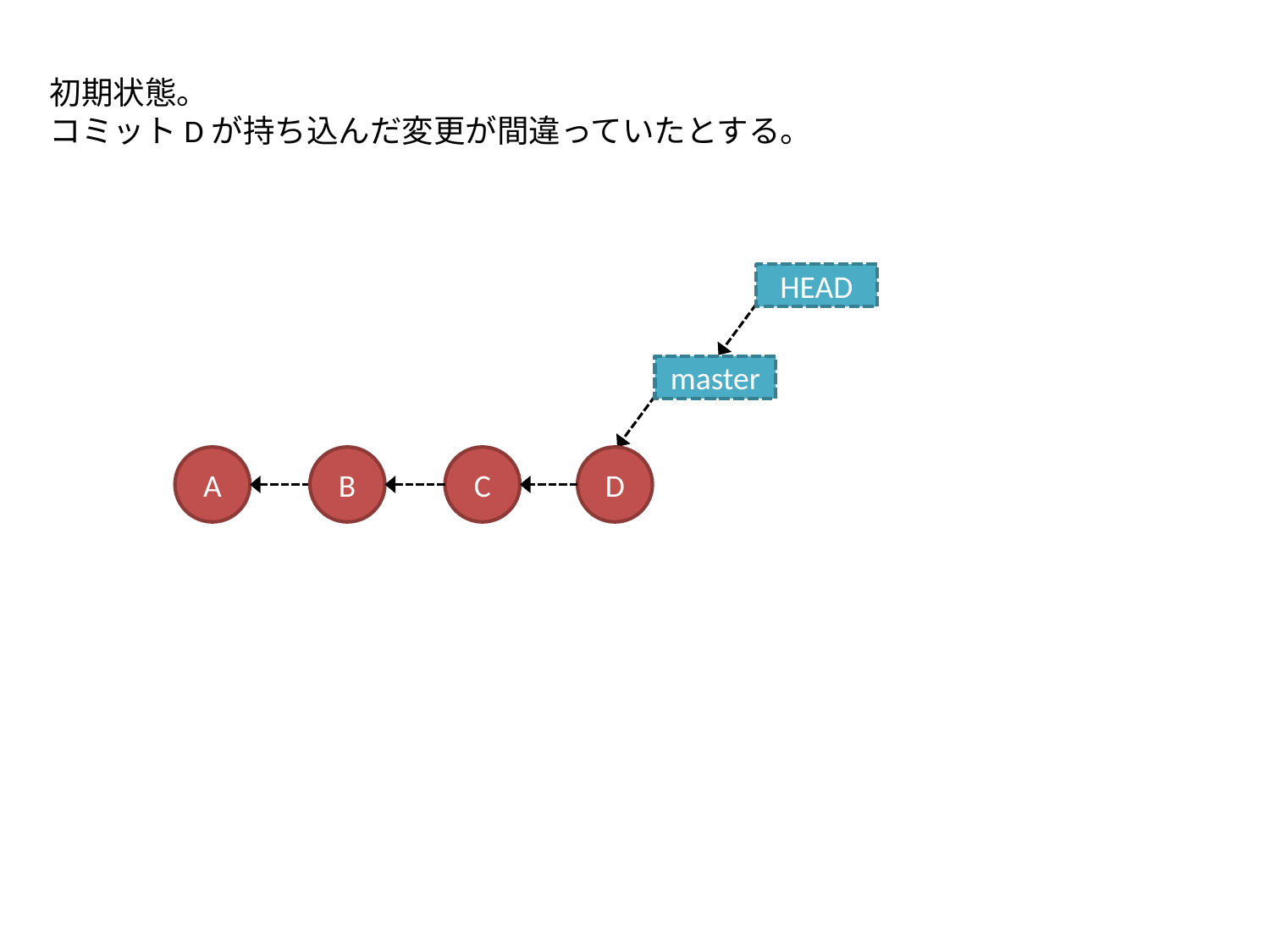

初期状態。
コミットDが持ち込んだ変更が間違っていたとする。
HEAD
master
A
B
C
D